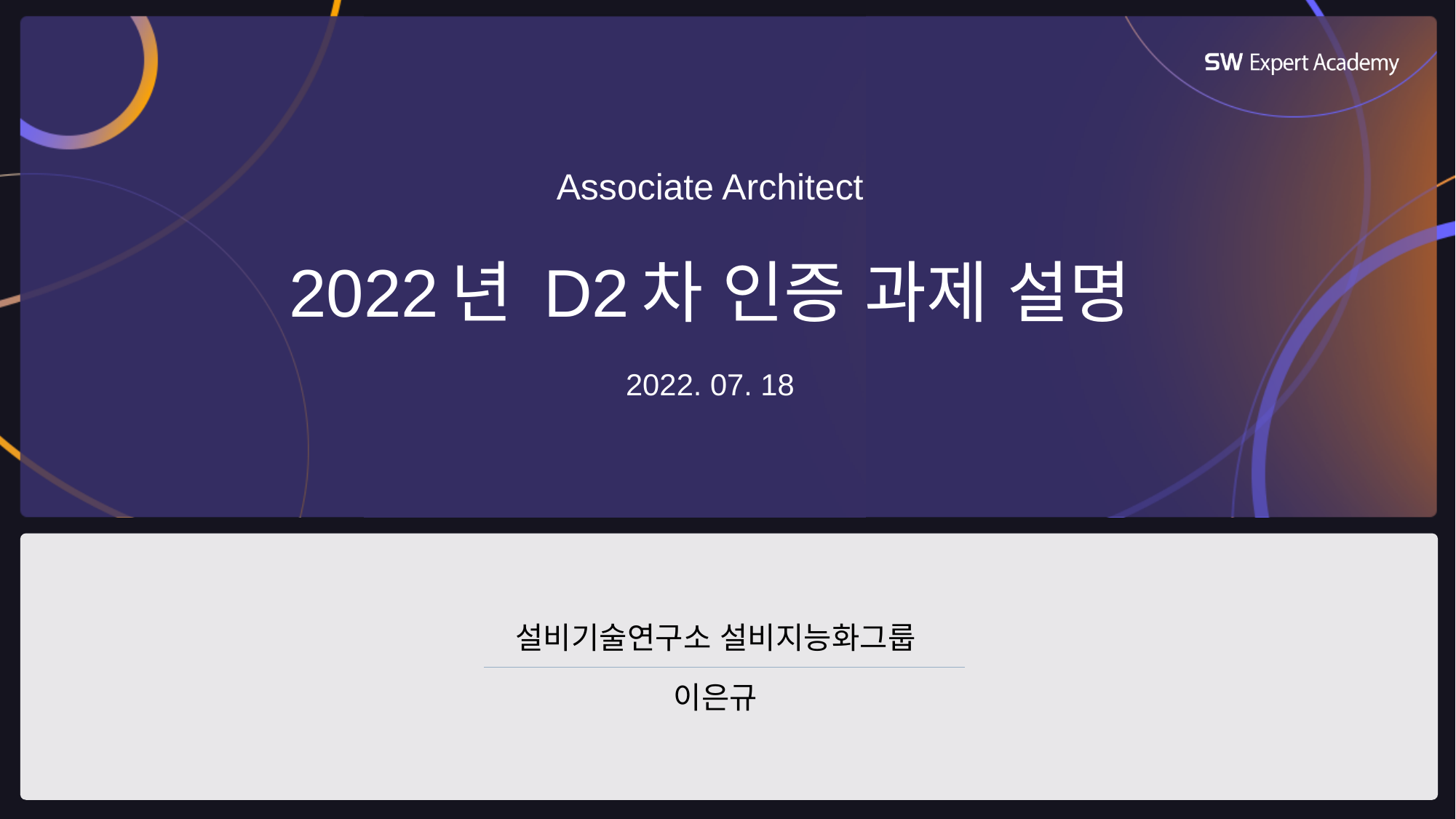

Associate Architect
2022년 D2차 인증 과제 설명
2022. 07. 18
설비기술연구소 설비지능화그룹
이은규